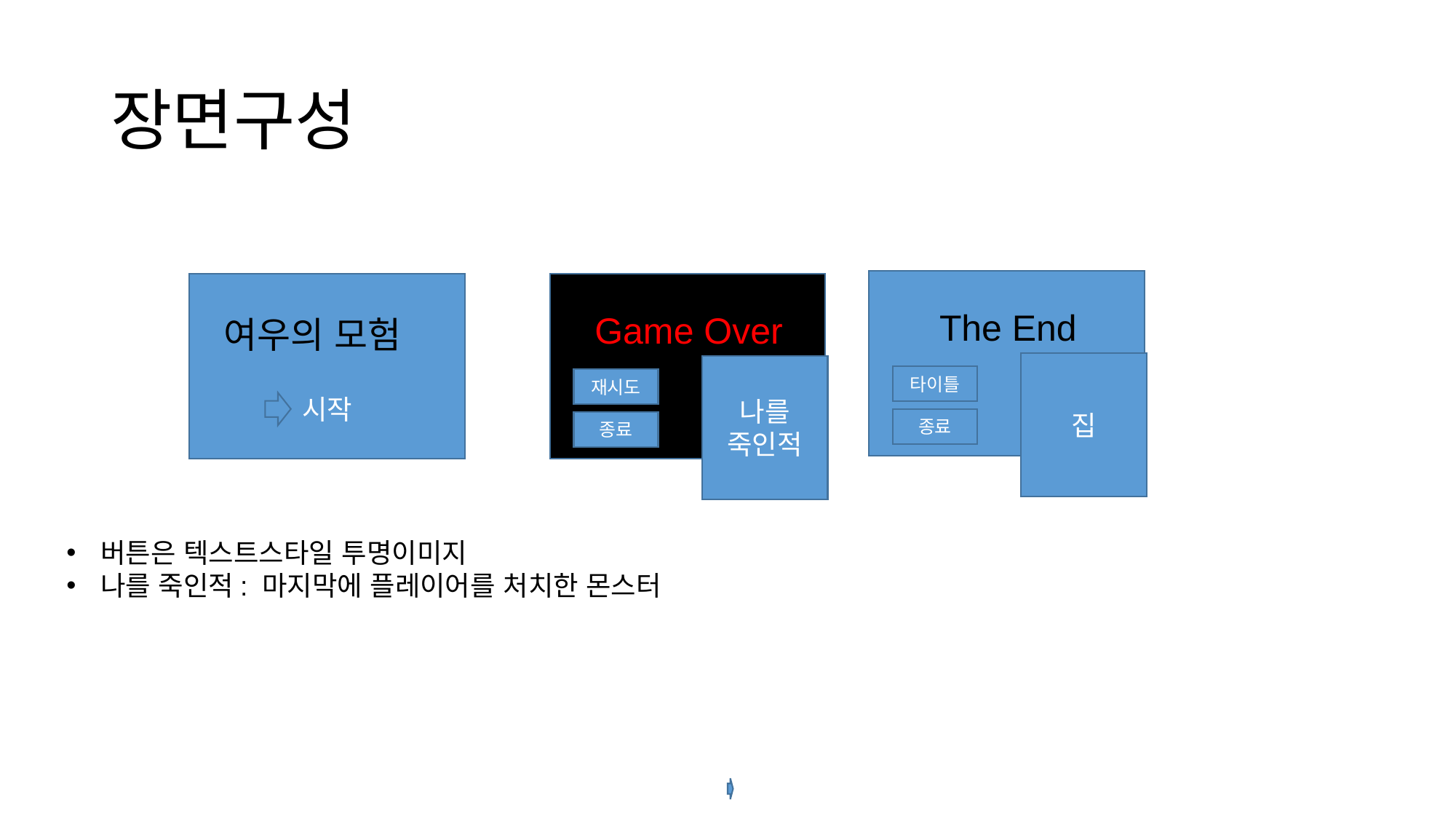

# 장면구성

The End
Game Over
여우의 모험
집
나를 죽인적
타이틀
재시도
시작

종료
종료
버튼은 텍스트스타일 투명이미지
나를 죽인적: 마지막에 플레이어를 처치한 몬스터